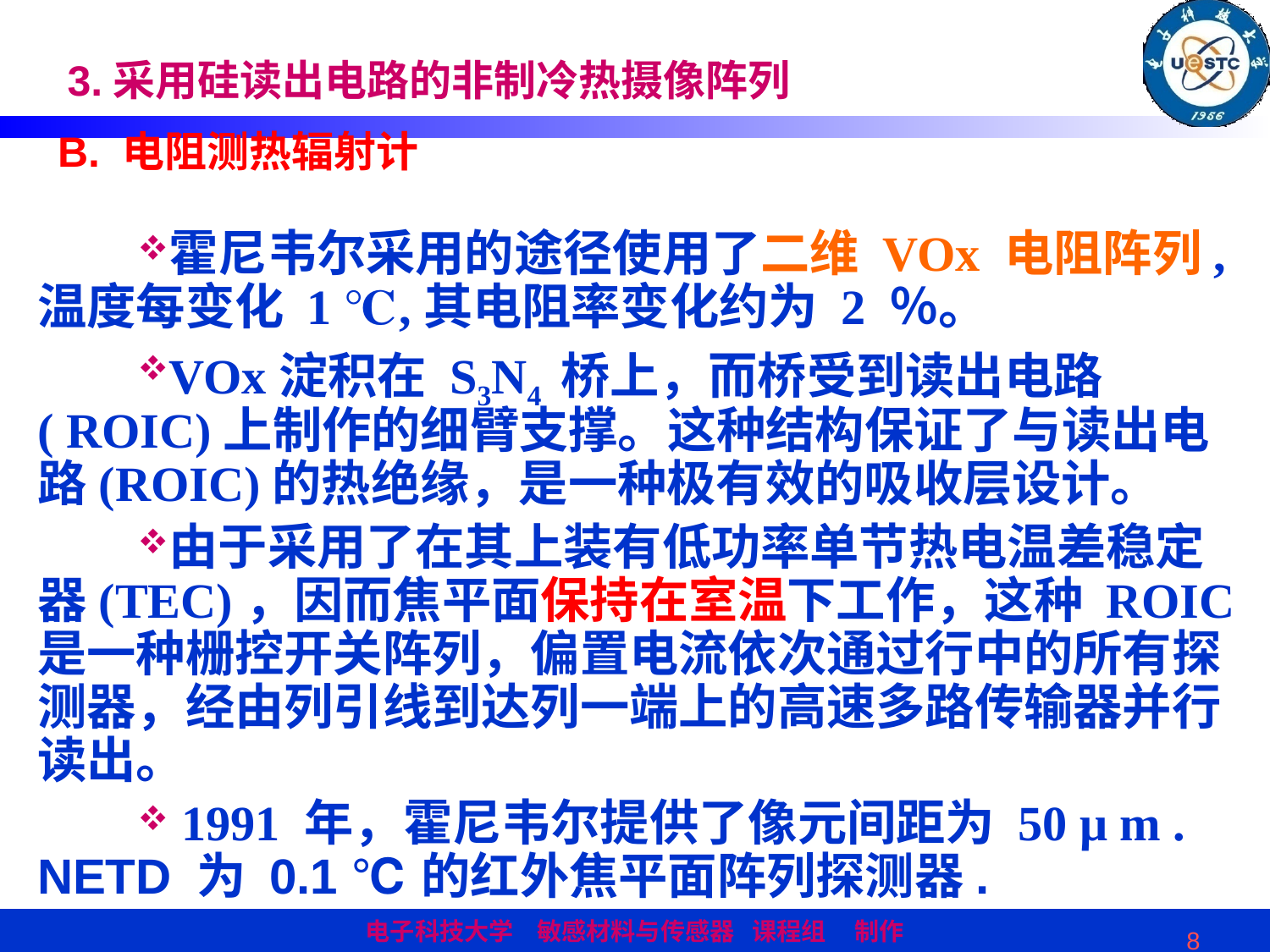

3.采用硅读出电路的非制冷热摄像阵列
# B. 电阻测热辐射计
霍尼韦尔采用的途径使用了二维 VOx 电阻阵列,温度每变化 1 ℃,其电阻率变化约为 2 ％。
VOx淀积在 S3N4 桥上，而桥受到读出电路( ROIC)上制作的细臂支撑。这种结构保证了与读出电路(ROIC)的热绝缘，是一种极有效的吸收层设计。
由于采用了在其上装有低功率单节热电温差稳定器(TEC)，因而焦平面保持在室温下工作，这种 ROIC 是一种栅控开关阵列，偏置电流依次通过行中的所有探测器，经由列引线到达列一端上的高速多路传输器并行读出。
 1991 年，霍尼韦尔提供了像元间距为 50 μ m . NETD 为 0.1 ℃的红外焦平面阵列探测器.
8